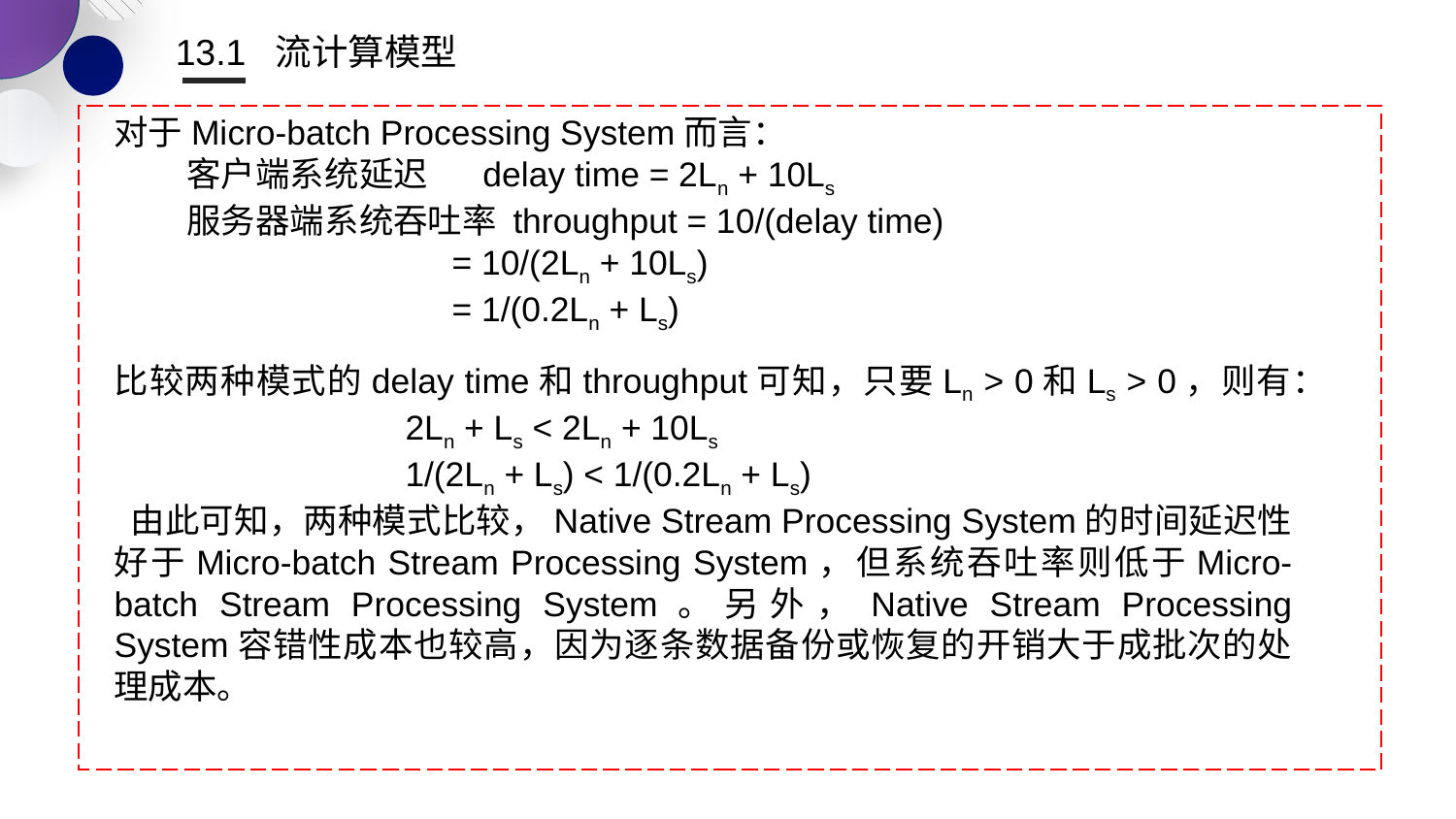

13.1  流计算模型

对于Micro-batch Processing System而言：
客户端系统延迟      delay time = 2Ln + 10Ls
服务器端系统吞吐率 throughput = 10/(delay time)
                            = 10/(2Ln + 10Ls)
                            = 1/(0.2Ln + Ls)
比较两种模式的delay time和throughput可知，只要Ln > 0和Ls > 0，则有：
		2Ln + Ls < 2Ln + 10Ls
		1/(2Ln + Ls) < 1/(0.2Ln + Ls)
 由此可知，两种模式比较，Native Stream Processing System的时间延迟性好于Micro-batch Stream Processing System，但系统吞吐率则低于Micro-batch Stream Processing System。另外，Native Stream Processing System容错性成本也较高，因为逐条数据备份或恢复的开销大于成批次的处理成本。